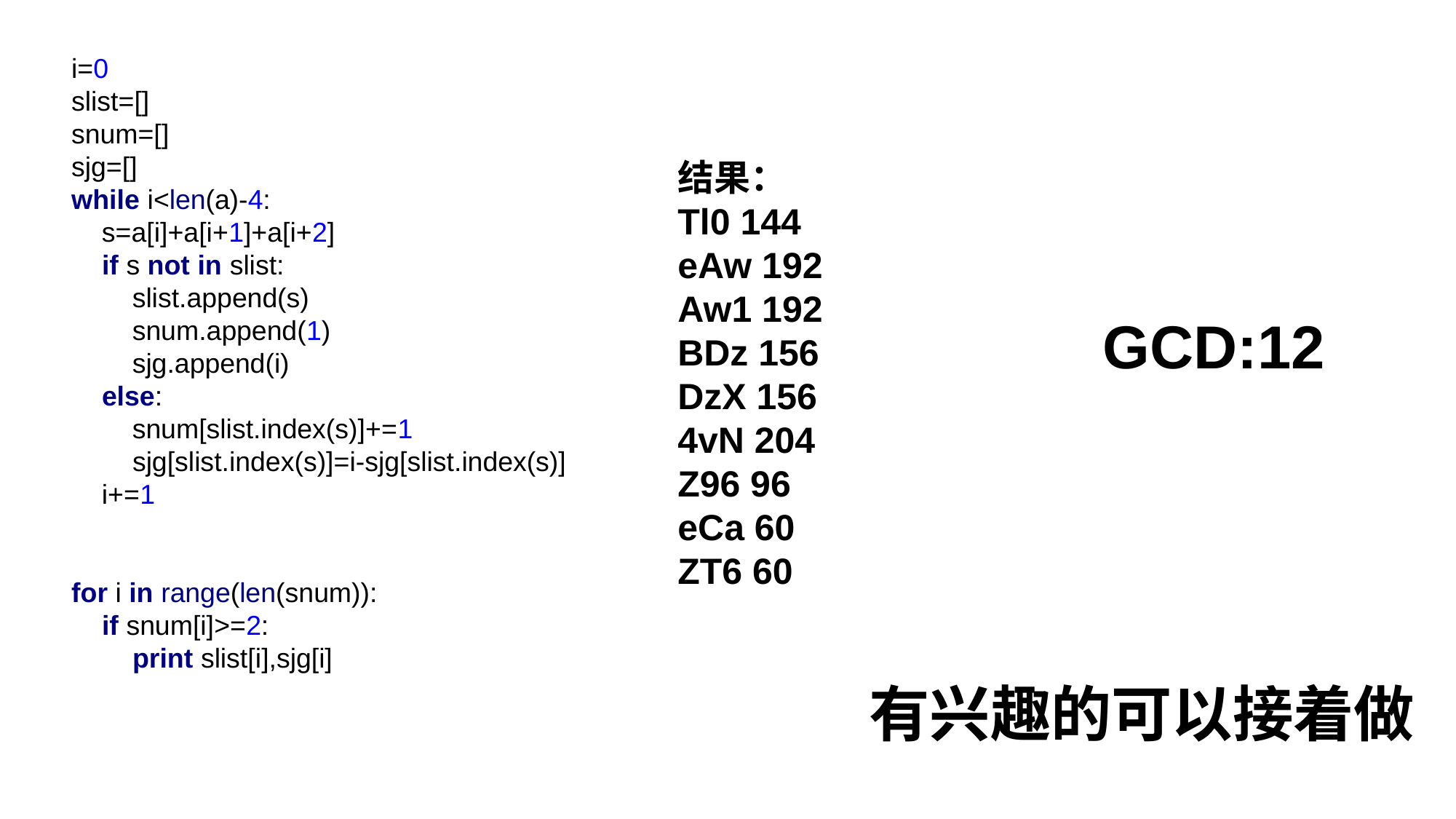

i=0
slist=[]
snum=[]
sjg=[]
while i<len(a)-4:
    s=a[i]+a[i+1]+a[i+2]
    if s not in slist:
        slist.append(s)
        snum.append(1)
        sjg.append(i)
    else:
        snum[slist.index(s)]+=1
        sjg[slist.index(s)]=i-sjg[slist.index(s)]
    i+=1
for i in range(len(snum)):
    if snum[i]>=2:
        print slist[i],sjg[i]
结果：
Tl0 144
eAw 192
Aw1 192
BDz 156
DzX 156
4vN 204
Z96 96
eCa 60
ZT6 60
GCD:12
有兴趣的可以接着做